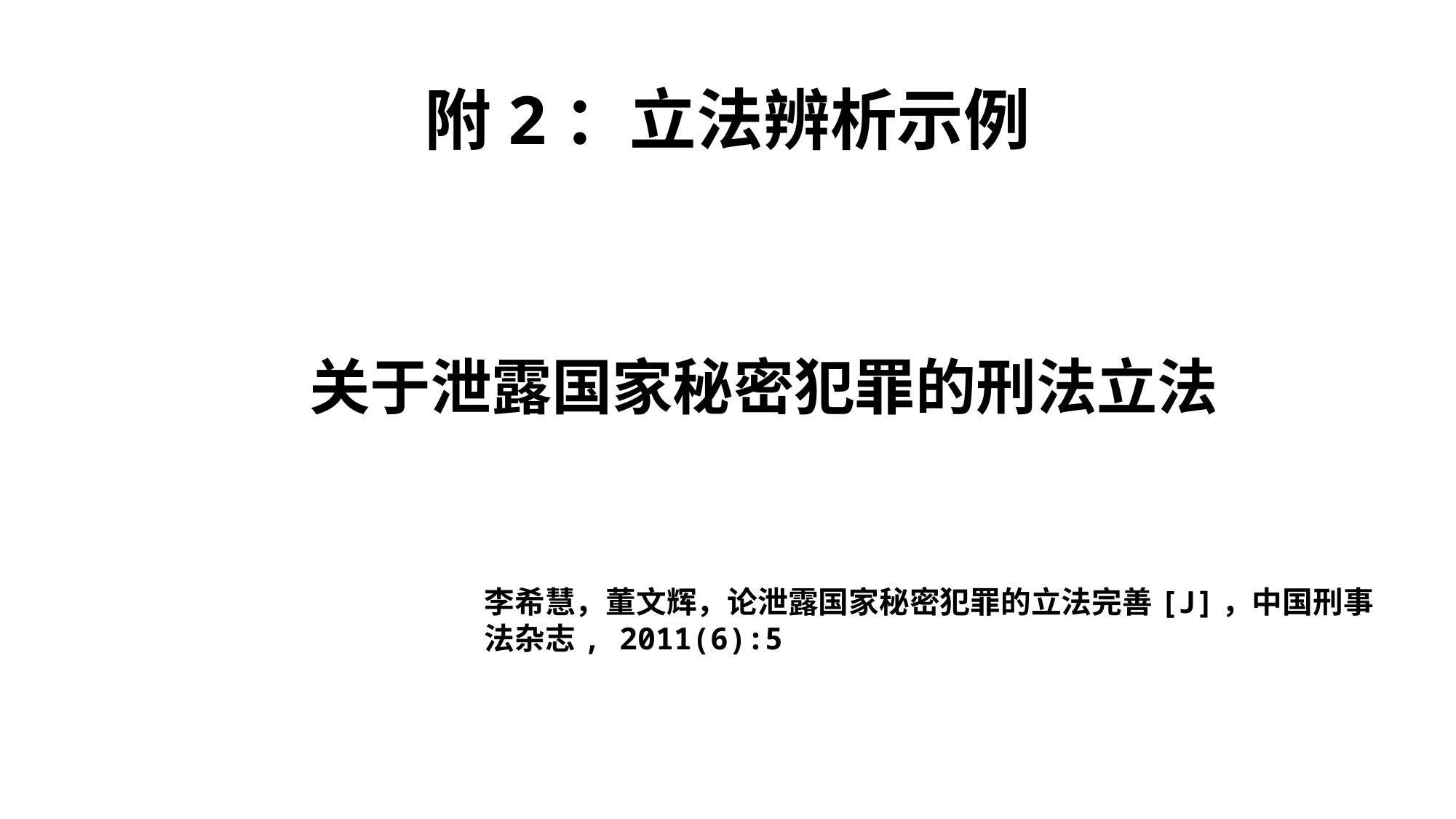

# 附2：立法辨析示例
关于泄露国家秘密犯罪的刑法立法
李希慧，董文辉，论泄露国家秘密犯罪的立法完善[J]，中国刑事法杂志, 2011(6):5